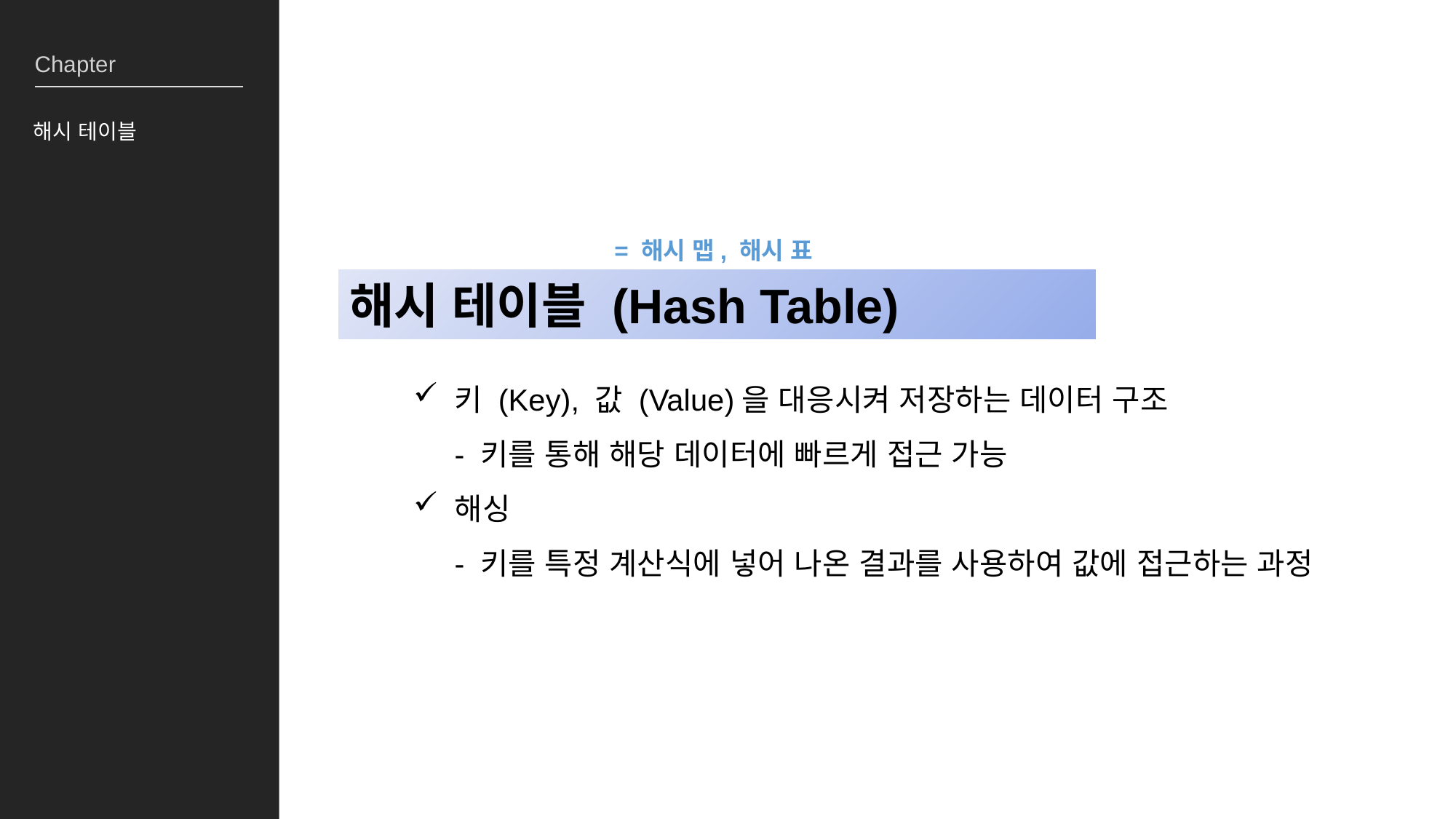

해시 테이블
= 해시 맵, 해시 표
해시 테이블 (Hash Table)
키 (Key), 값 (Value)을 대응시켜 저장하는 데이터 구조
- 키를 통해 해당 데이터에 빠르게 접근 가능
해싱
- 키를 특정 계산식에 넣어 나온 결과를 사용하여 값에 접근하는 과정